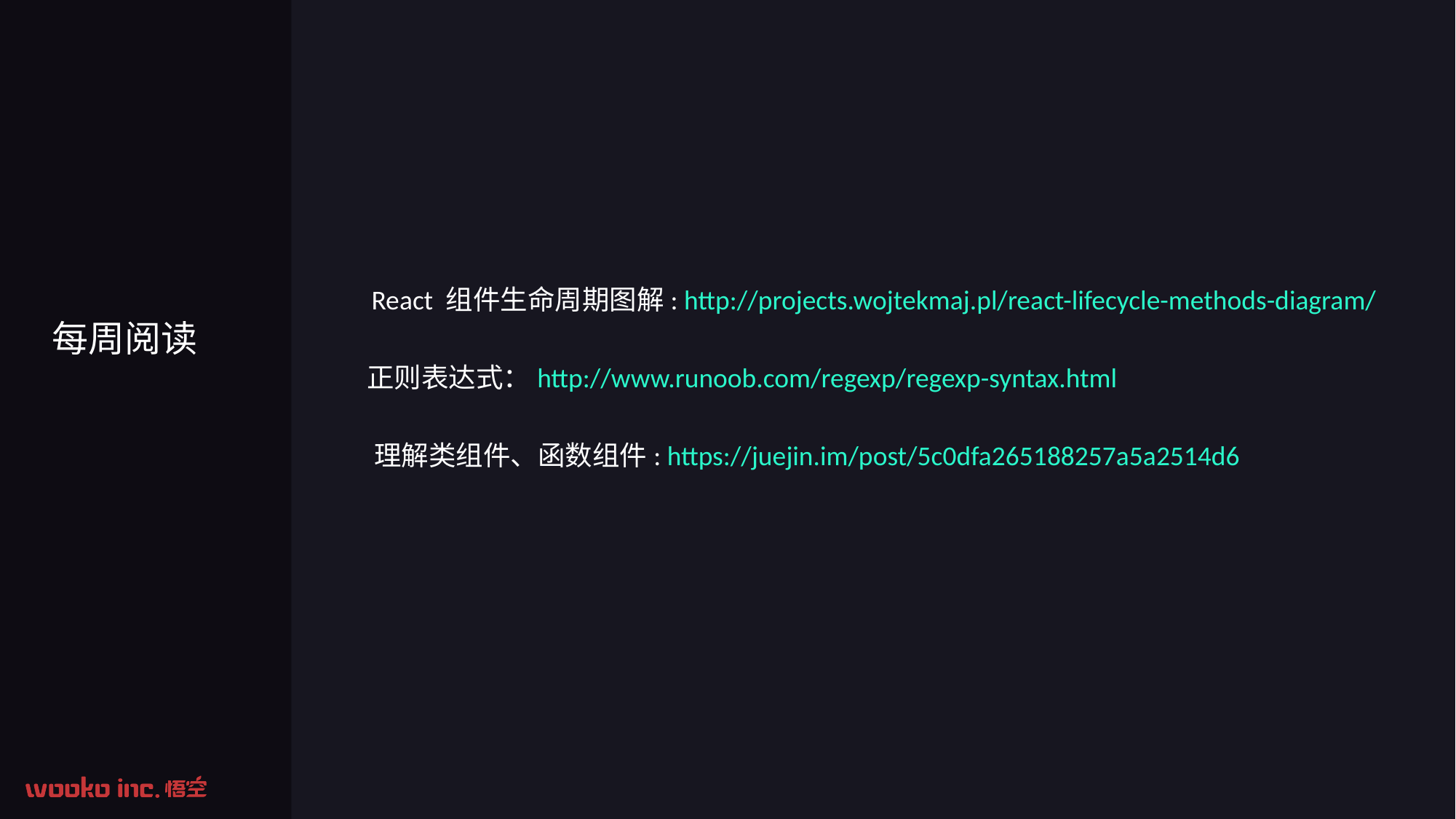

React 组件生命周期图解: http://projects.wojtekmaj.pl/react-lifecycle-methods-diagram/
每周阅读
正则表达式：http://www.runoob.com/regexp/regexp-syntax.html
理解类组件、函数组件: https://juejin.im/post/5c0dfa265188257a5a2514d6